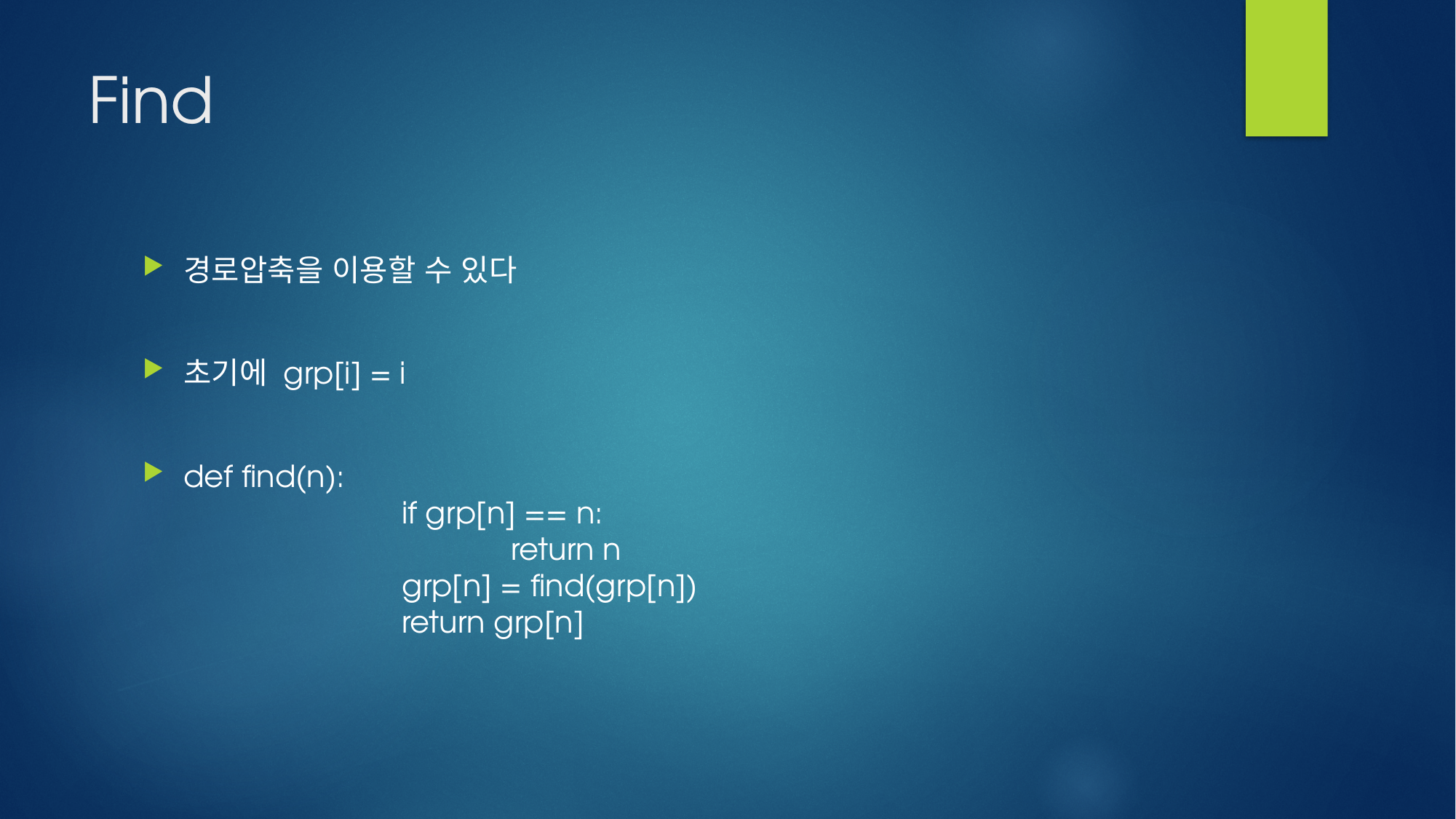

# Find
경로압축을 이용할 수 있다

초기에 grp[i] = i

def find(n):
		if grp[n] == n:
			return n
		grp[n] = find(grp[n])
		return grp[n]